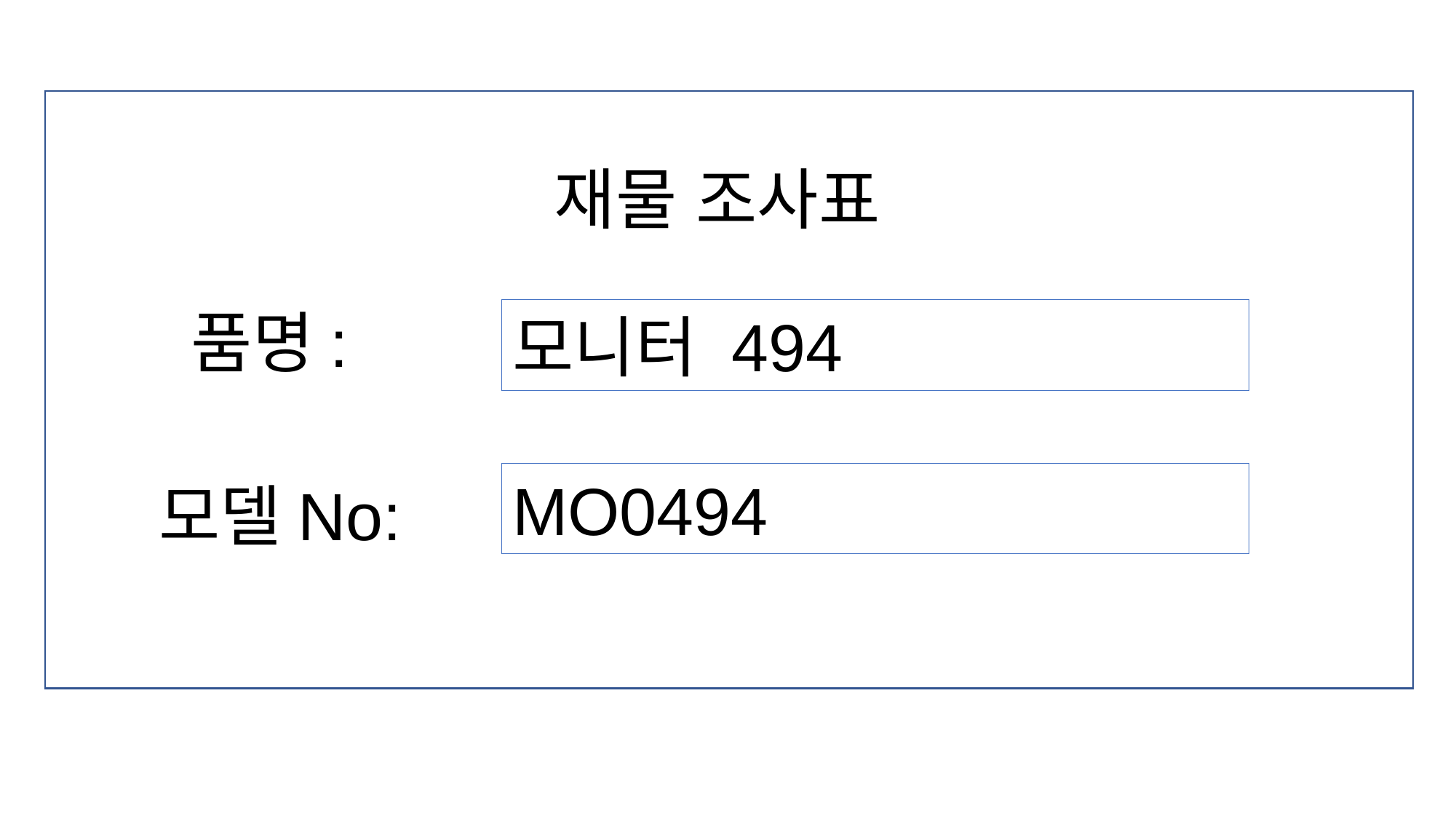

재물 조사표
품명:
모니터 494
MO0494
모델No: